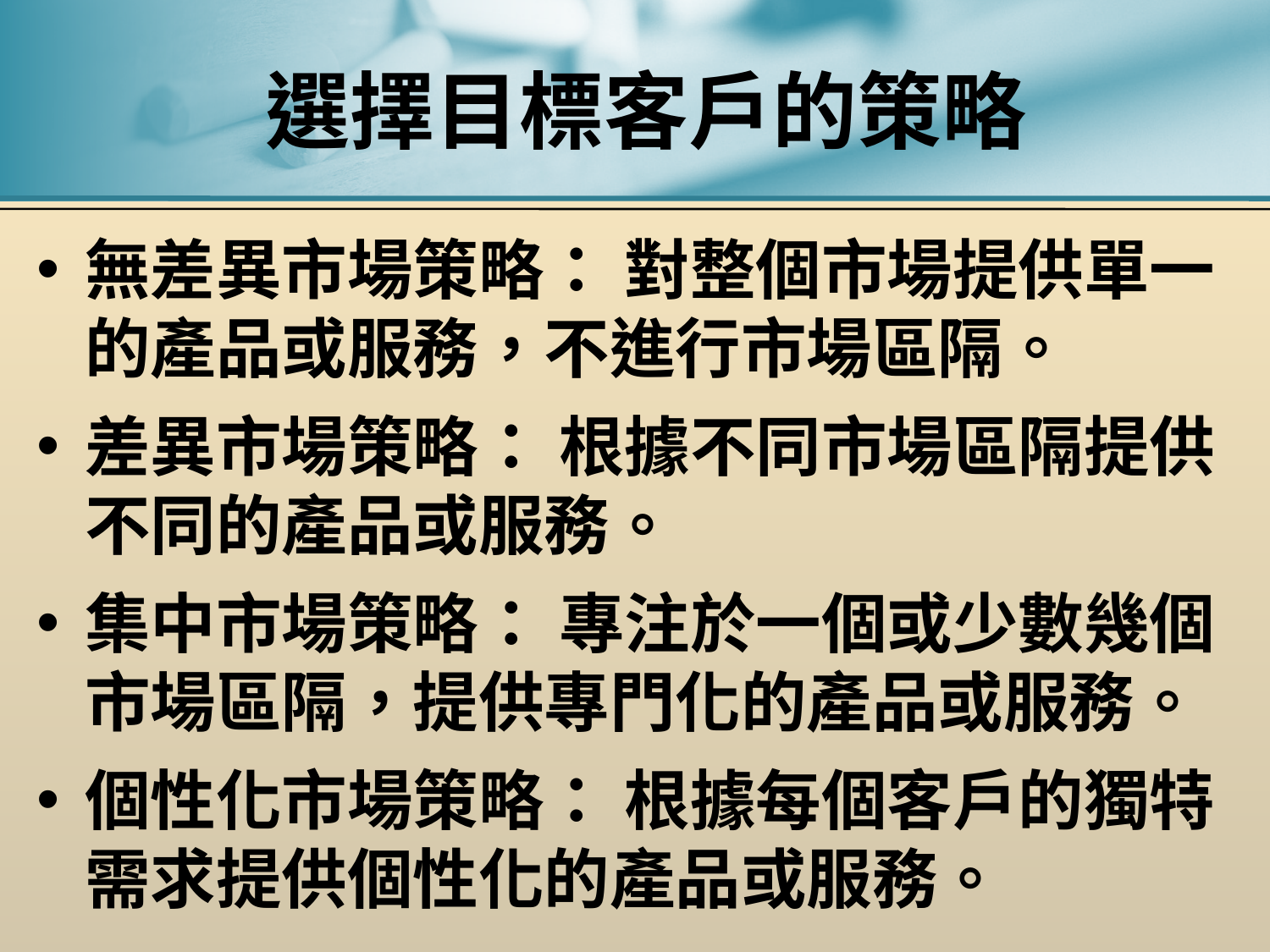

# 選擇目標客戶的策略
無差異市場策略： 對整個市場提供單一的產品或服務，不進行市場區隔。
差異市場策略： 根據不同市場區隔提供不同的產品或服務。
集中市場策略： 專注於一個或少數幾個市場區隔，提供專門化的產品或服務。
個性化市場策略： 根據每個客戶的獨特需求提供個性化的產品或服務。